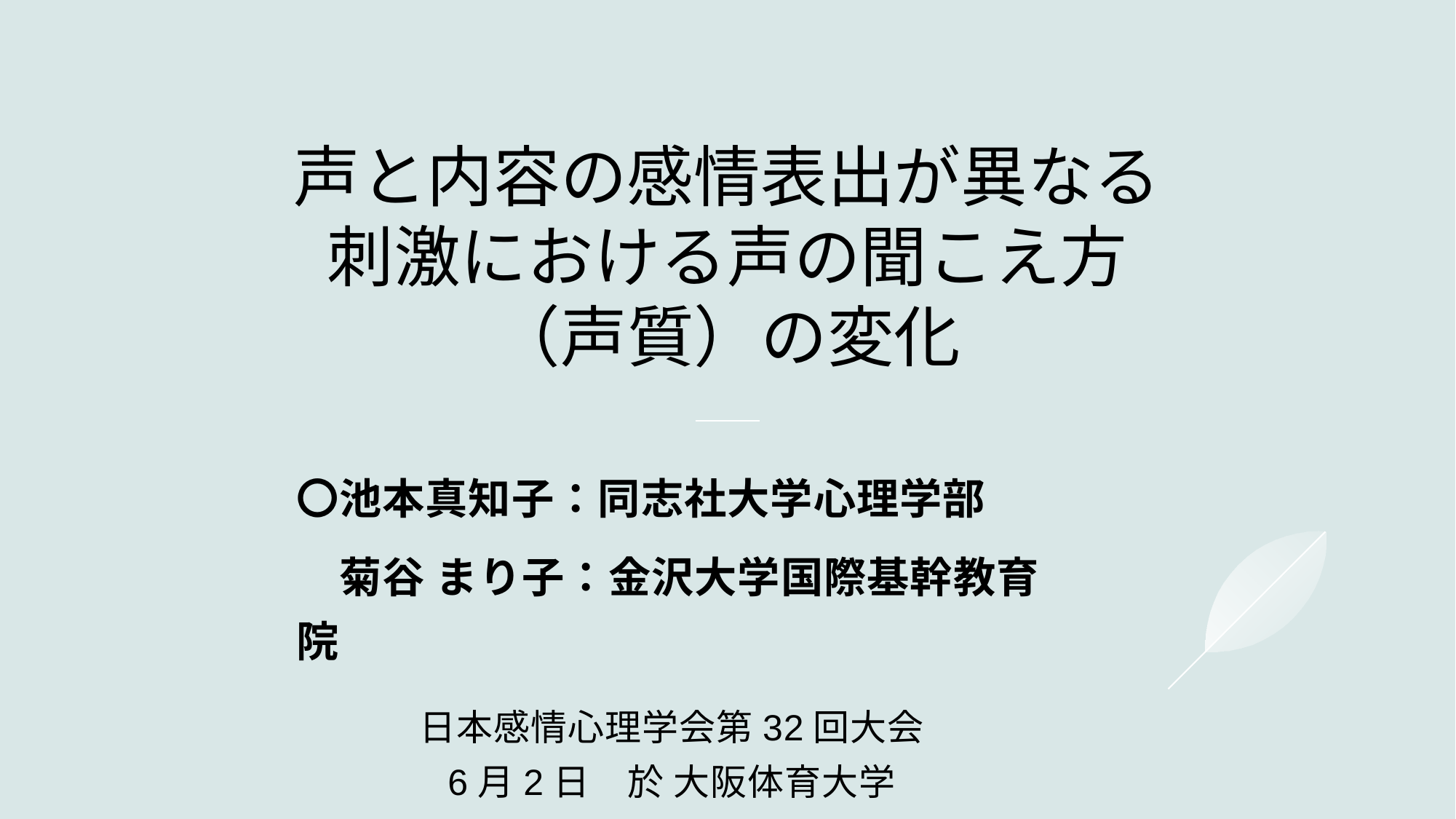

# 声と内容の感情表出が異なる刺激における声の聞こえ方（声質）の変化
〇池本真知子：同志社大学心理学部
　菊谷 まり子：金沢大学国際基幹教育院

日本感情心理学会第32回大会
6月2日　於 大阪体育大学